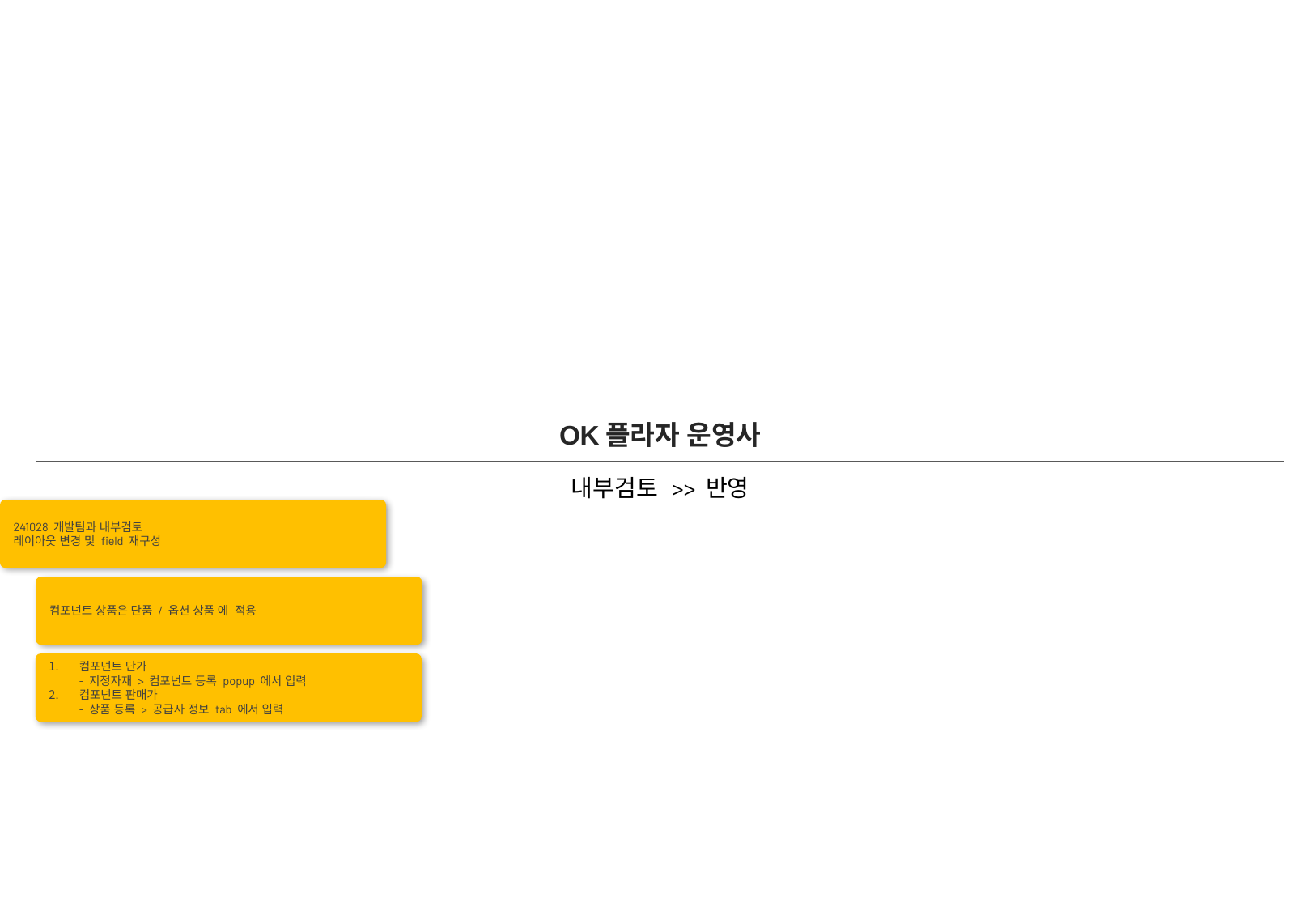

| OK플라자 운영사 |
| --- |
| 내부검토 >> 반영 |
241028 개발팀과 내부검토
레이아웃 변경 및 field 재구성
컴포넌트 상품은 단품 / 옵션 상품 에  적용
컴포넌트 단가
- 지정자재 > 컴포넌트 등록 popup 에서 입력
컴포넌트 판매가
- 상품 등록 > 공급사 정보 tab 에서 입력